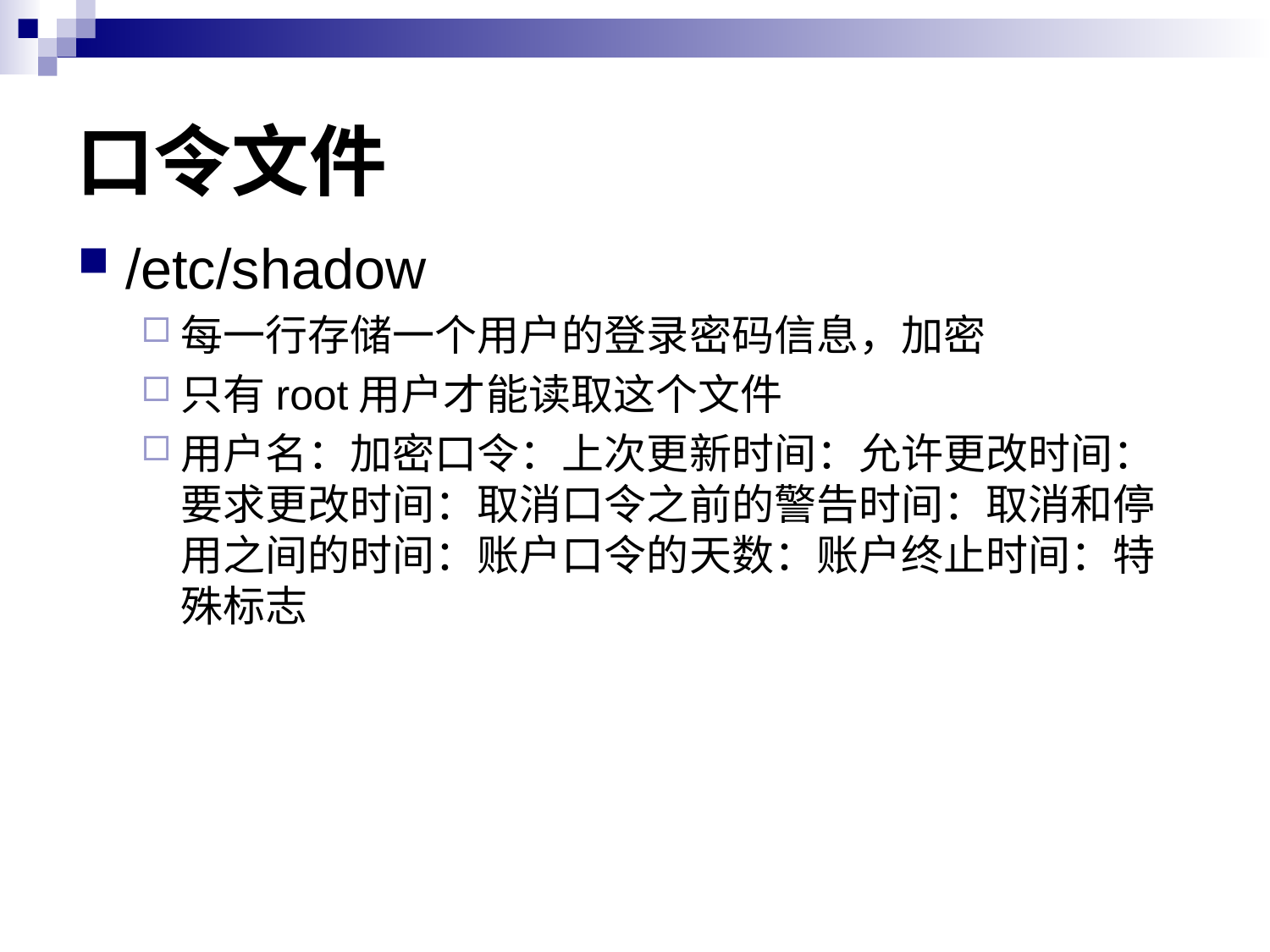

# 口令文件
/etc/shadow
每一行存储一个用户的登录密码信息，加密
只有root用户才能读取这个文件
用户名：加密口令：上次更新时间：允许更改时间：要求更改时间：取消口令之前的警告时间：取消和停用之间的时间：账户口令的天数：账户终止时间：特殊标志